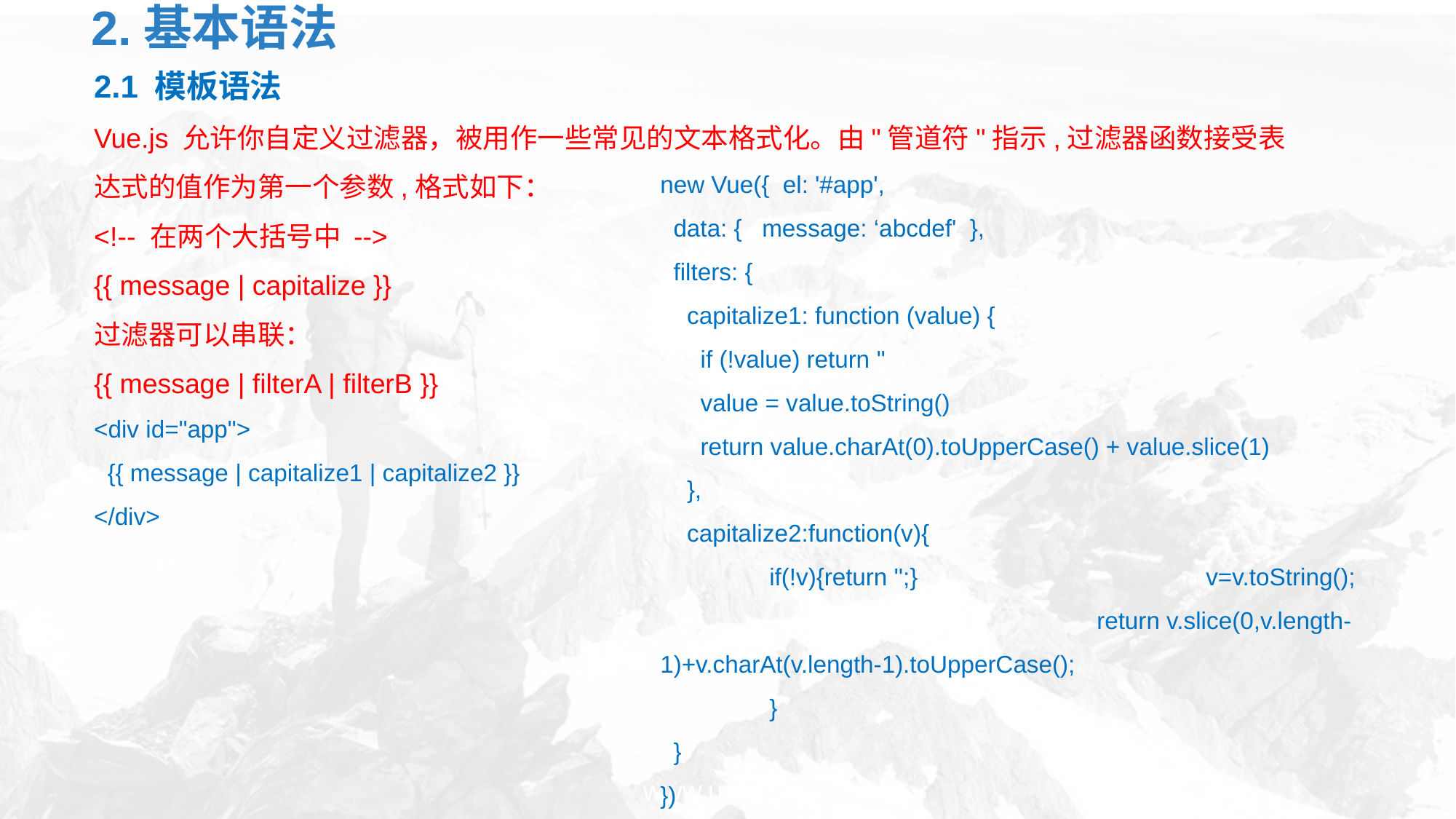

# 2.基本语法
2.1 模板语法
Vue.js 允许你自定义过滤器，被用作一些常见的文本格式化。由"管道符"指示,过滤器函数接受表达式的值作为第一个参数,格式如下：
<!-- 在两个大括号中 -->
{{ message | capitalize }}
过滤器可以串联：
{{ message | filterA | filterB }}
<div id="app">
  {{ message | capitalize1 | capitalize2 }}
</div>
new Vue({  el: '#app',
  data: {   message: ‘abcdef'  },
  filters: {
    capitalize1: function (value) {
      if (!value) return ''
      value = value.toString()
      return value.charAt(0).toUpperCase() + value.slice(1)
    },
    capitalize2:function(v){
	if(!v){return '';} 			v=v.toString(); 					return v.slice(0,v.length-1)+v.charAt(v.length-1).toUpperCase();
	}
  }
})
www.usian.cn